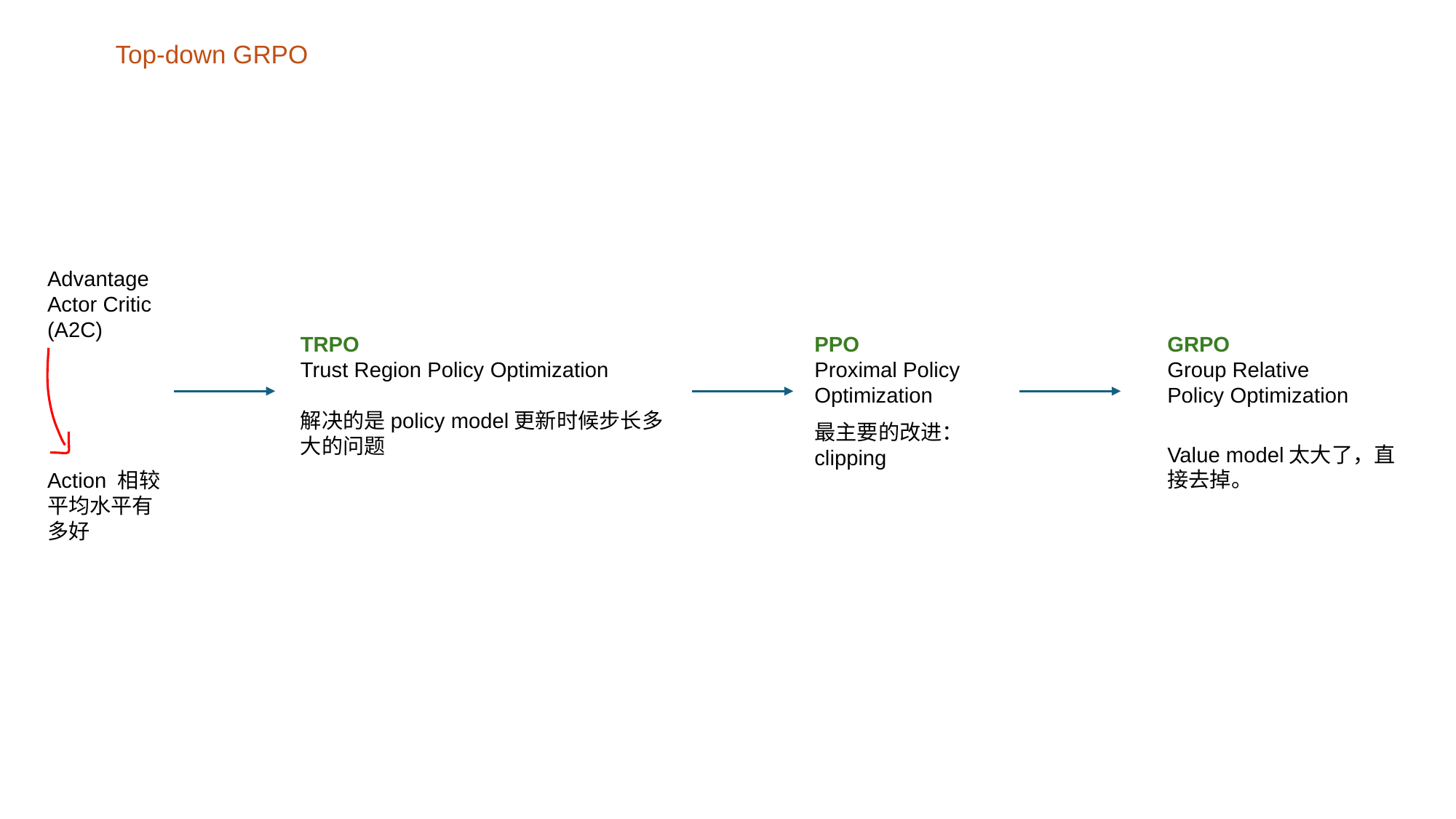

# Top-down GRPO
Advantage Actor Critic (A2C)
TRPO
Trust Region Policy Optimization

解决的是policy model更新时候步长多大的问题

PPO
Proximal Policy Optimization

GRPO
Group Relative Policy Optimization

最主要的改进：clipping

Value model太大了，直接去掉。
Action 相较平均水平有多好